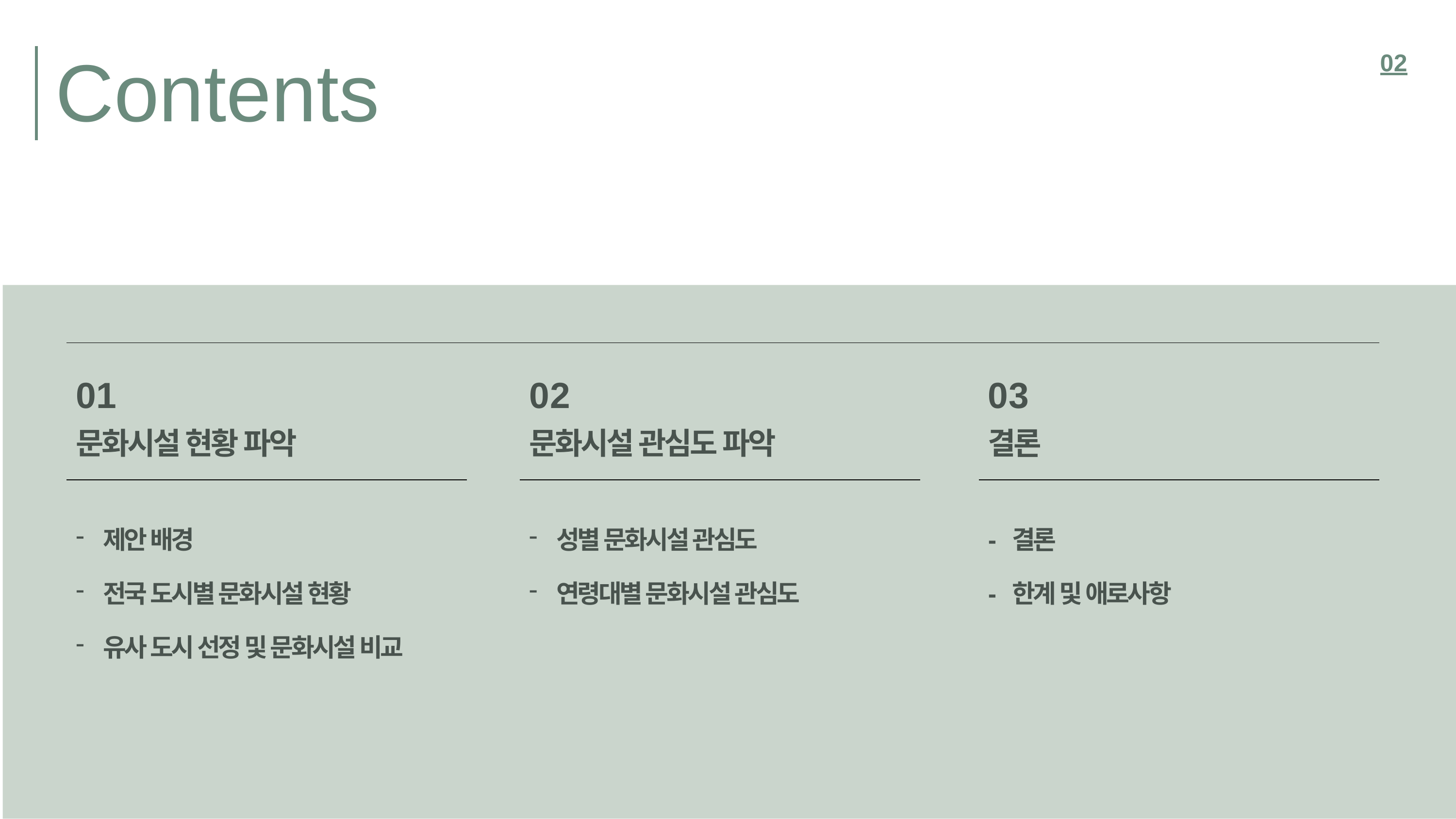

Contents
02

01
문화시설 현황 파악
02
문화시설 관심도 파악
03
결론
제안 배경
전국 도시별 문화시설 현황
유사 도시 선정 및 문화시설 비교
성별 문화시설 관심도
연령대별 문화시설 관심도

-  결론
-  한계 및 애로사항